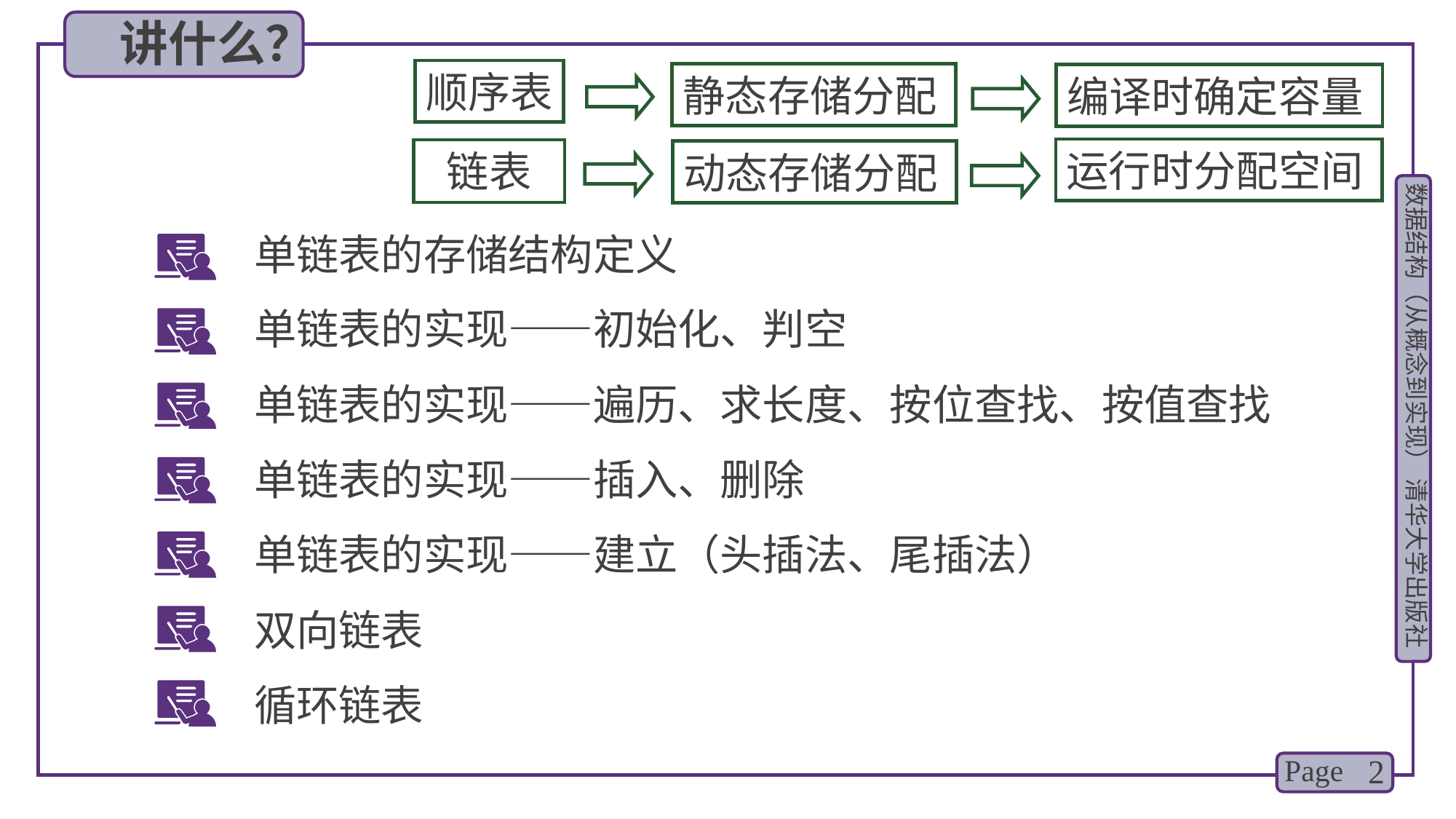

讲什么？

顺序表
编译时确定容量
静态存储分配

运行时分配空间
链表
动态存储分配

单链表的存储结构定义

单链表的实现——初始化、判空

单链表的实现——遍历、求长度、按位查找、按值查找

单链表的实现——插入、删除

单链表的实现——建立（头插法、尾插法）

双向链表

循环链表